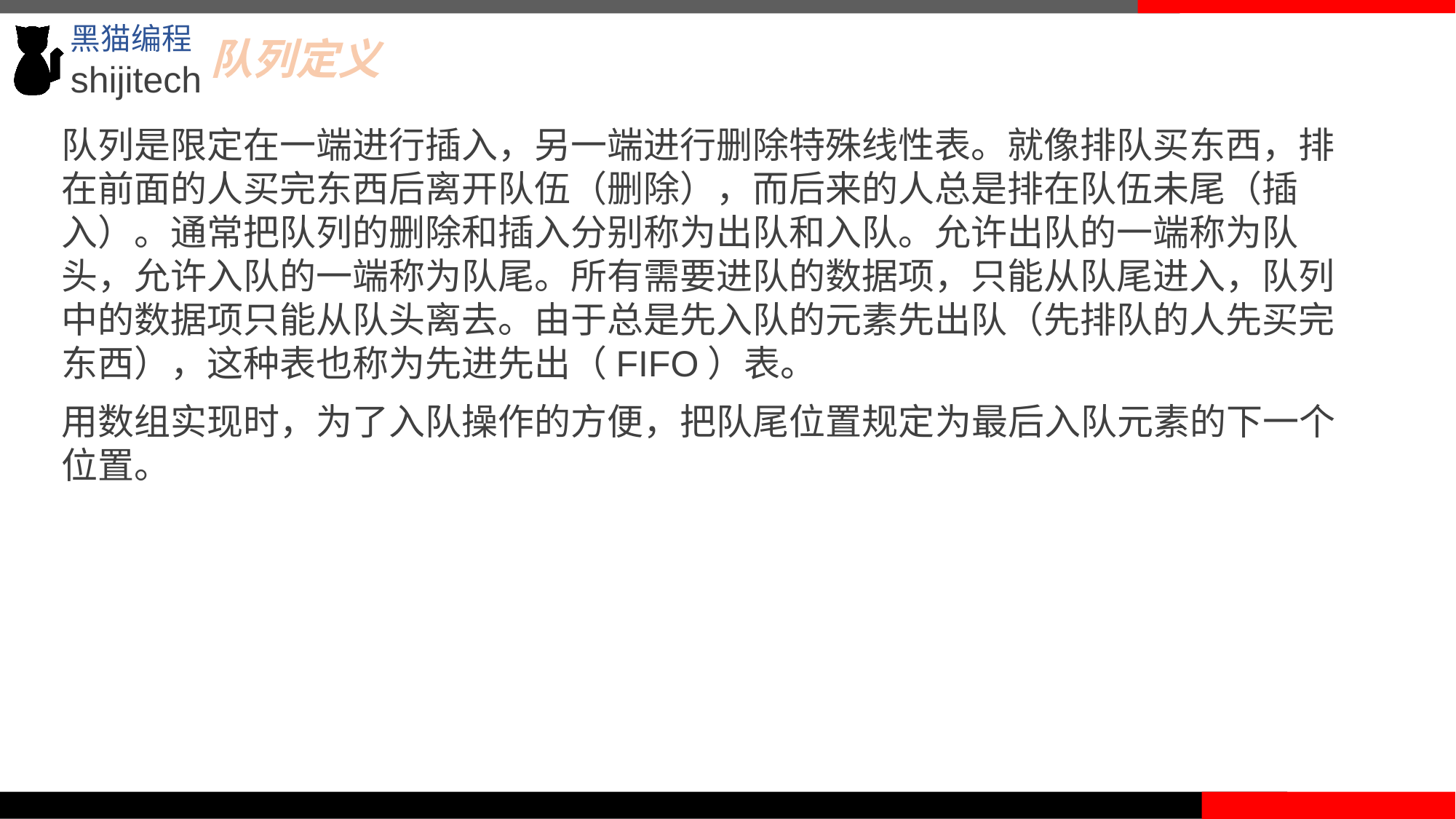

队列定义
队列是限定在一端进行插入，另一端进行删除特殊线性表。就像排队买东西，排在前面的人买完东西后离开队伍（删除），而后来的人总是排在队伍未尾（插入）。通常把队列的删除和插入分别称为出队和入队。允许出队的一端称为队头，允许入队的一端称为队尾。所有需要进队的数据项，只能从队尾进入，队列中的数据项只能从队头离去。由于总是先入队的元素先出队（先排队的人先买完东西），这种表也称为先进先出（FIFO）表。
用数组实现时，为了入队操作的方便，把队尾位置规定为最后入队元素的下一个位置。